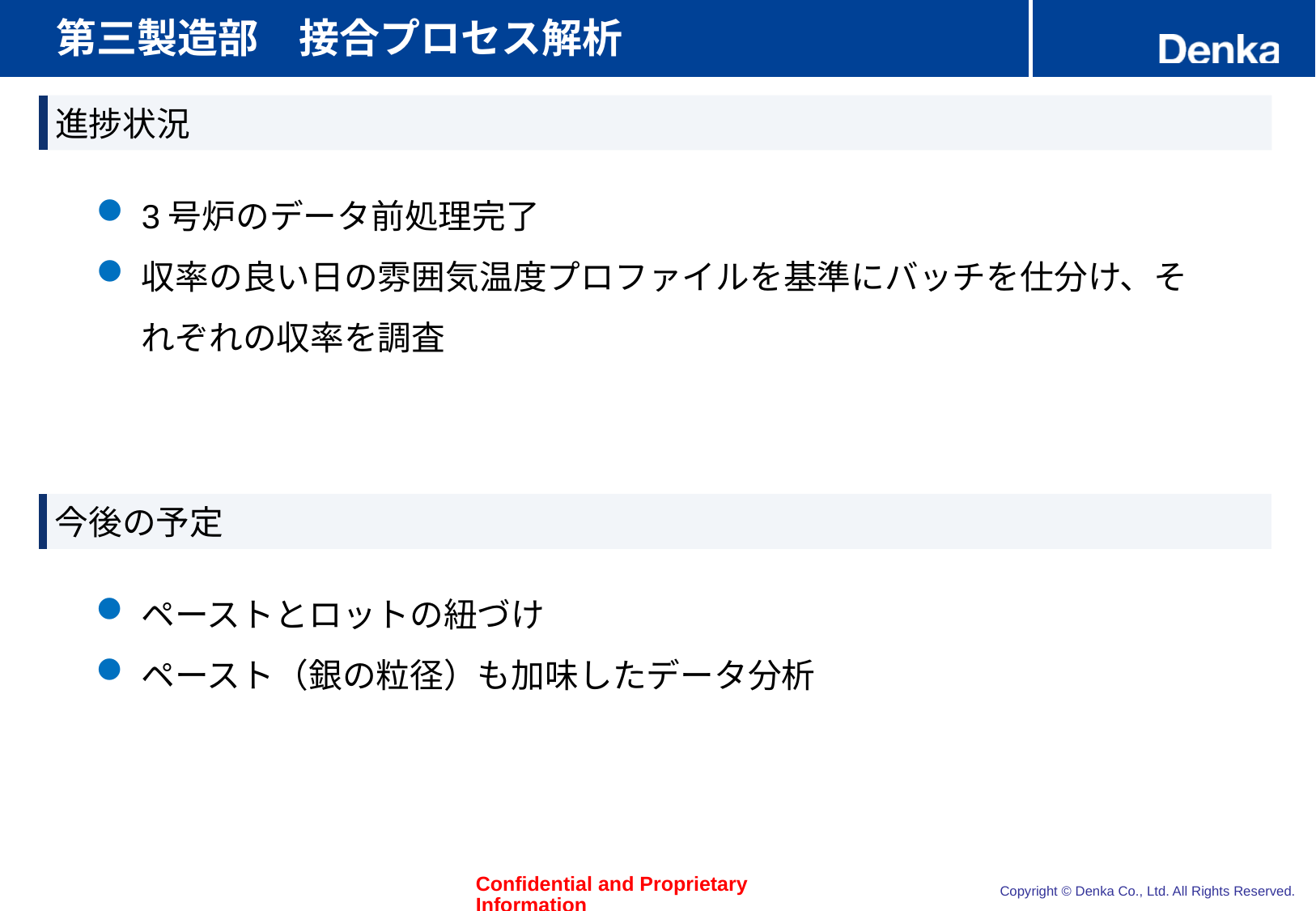

# 第三製造部　接合プロセス解析
進捗状況

3号炉のデータ前処理完了
収率の良い日の雰囲気温度プロファイルを基準にバッチを仕分け、それぞれの収率を調査
今後の予定

ペーストとロットの紐づけ
ペースト（銀の粒径）も加味したデータ分析